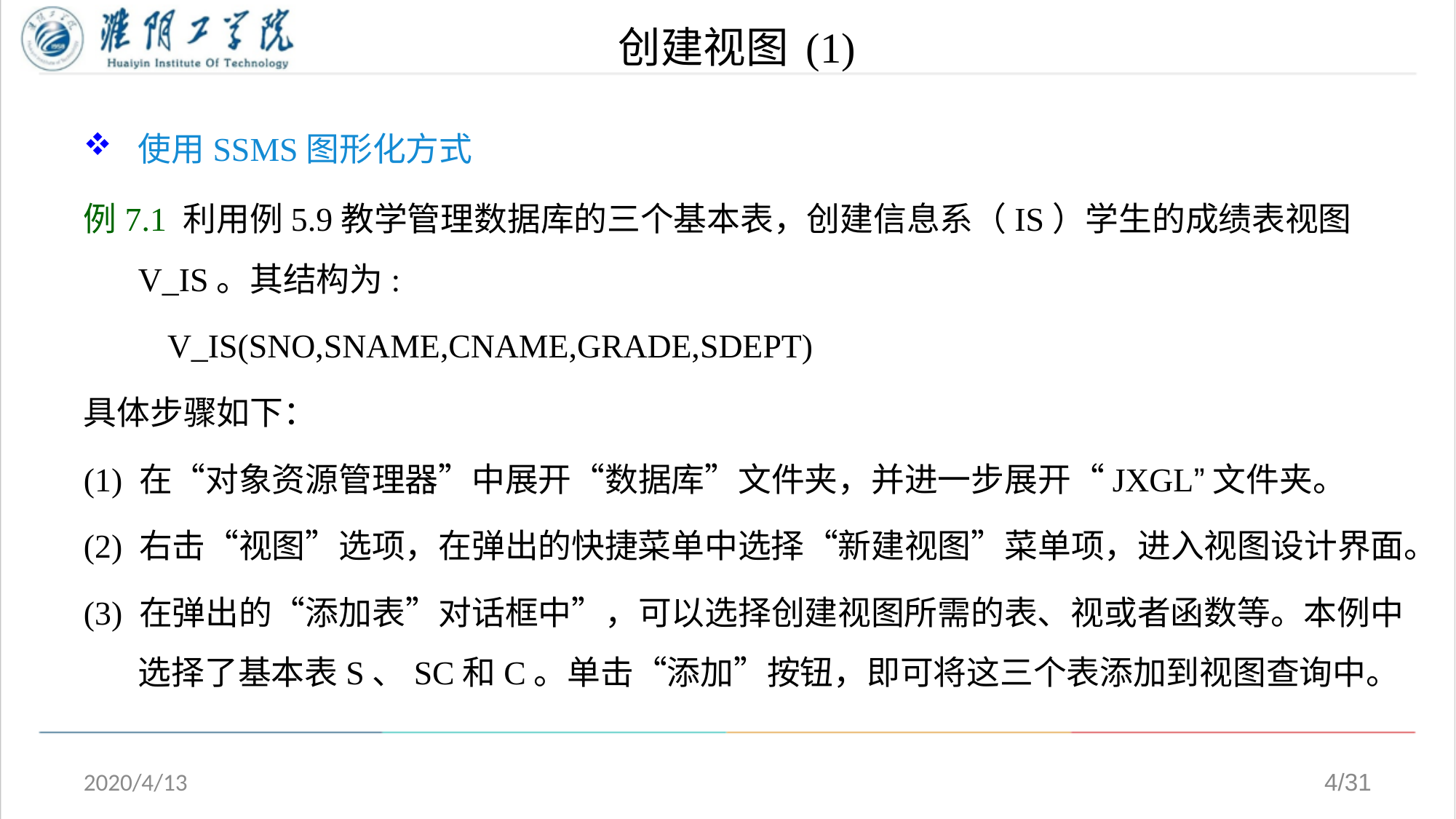

# 创建视图 (1)
使用SSMS图形化方式
例7.1 利用例5.9教学管理数据库的三个基本表，创建信息系（IS）学生的成绩表视图V_IS。其结构为:
          V_IS(SNO,SNAME,CNAME,GRADE,SDEPT)
具体步骤如下：
(1) 在“对象资源管理器”中展开“数据库”文件夹，并进一步展开“JXGL”文件夹。
(2) 右击“视图”选项，在弹出的快捷菜单中选择“新建视图”菜单项，进入视图设计界面。
(3) 在弹出的“添加表”对话框中”，可以选择创建视图所需的表、视或者函数等。本例中选择了基本表S、SC和C。单击“添加”按钮，即可将这三个表添加到视图查询中。
2020/4/13
4/31